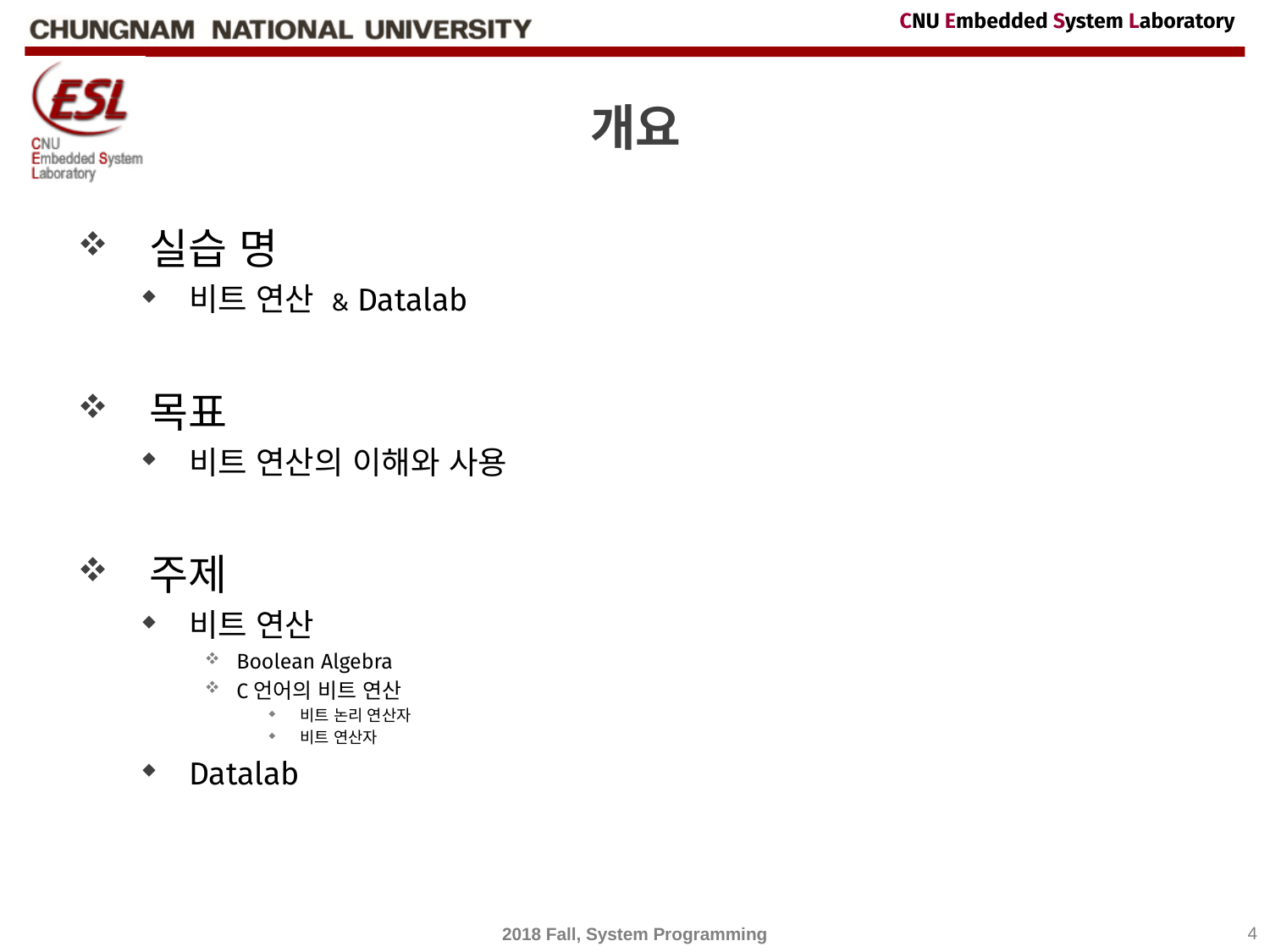

# 개요
실습 명
비트 연산 & Datalab

목표
비트 연산의 이해와 사용

주제
비트 연산
Boolean Algebra
C언어의 비트 연산
비트 논리 연산자
비트 연산자
Datalab
2018 Fall, System Programming
4